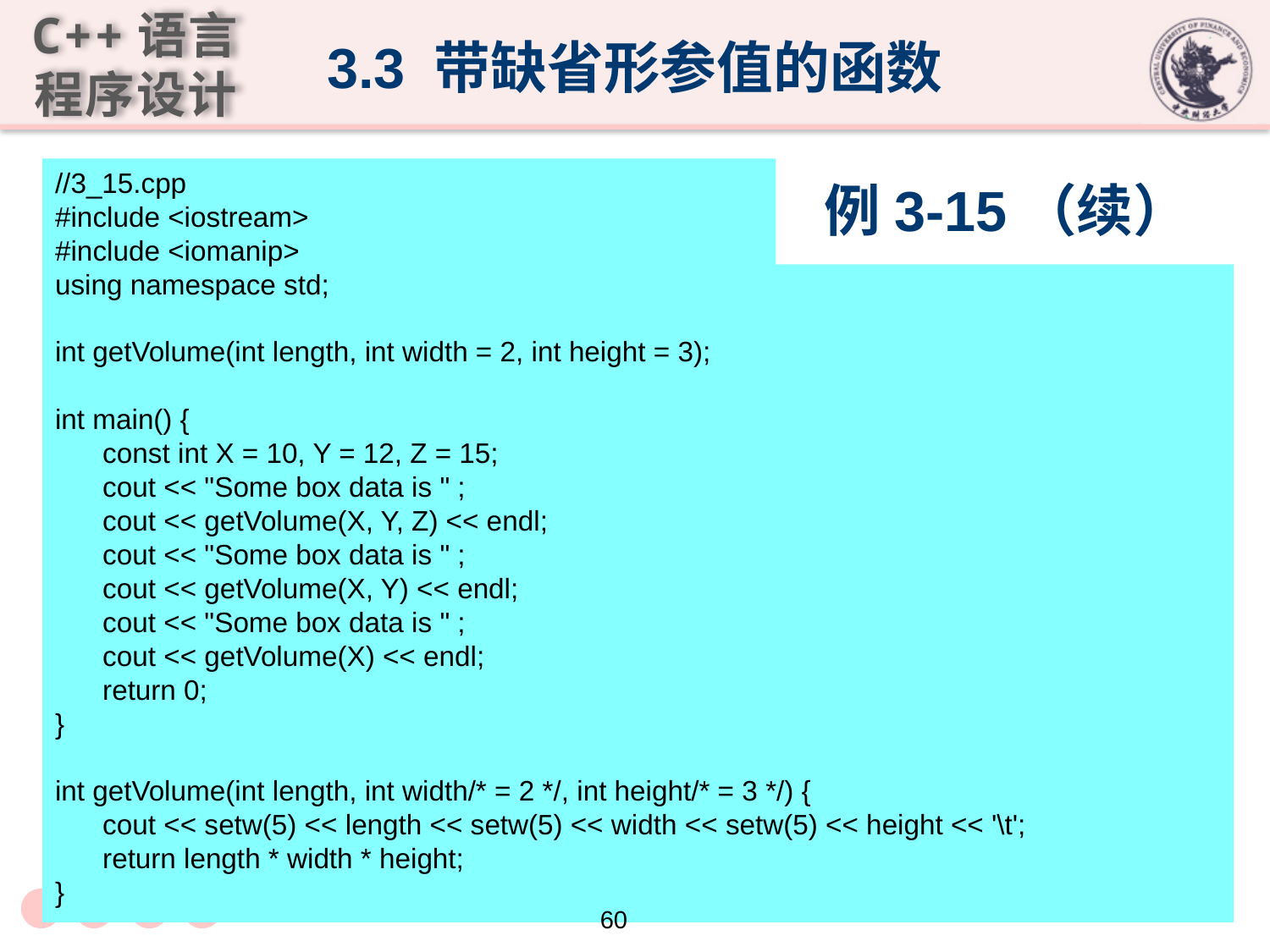

3.3 带缺省形参值的函数
# 例3-15（续）
//3_15.cpp
#include <iostream>
#include <iomanip>
using namespace std;

int getVolume(int length, int width = 2, int height = 3);

int main() {
	const int X = 10, Y = 12, Z = 15;
	cout << "Some box data is " ;
	cout << getVolume(X, Y, Z) << endl;
	cout << "Some box data is " ;
	cout << getVolume(X, Y) << endl;
	cout << "Some box data is " ;
	cout << getVolume(X) << endl;
	return 0;
}

int getVolume(int length, int width/* = 2 */, int height/* = 3 */) {
	cout << setw(5) << length << setw(5) << width << setw(5) << height << '\t';
	return length * width * height;
}
60